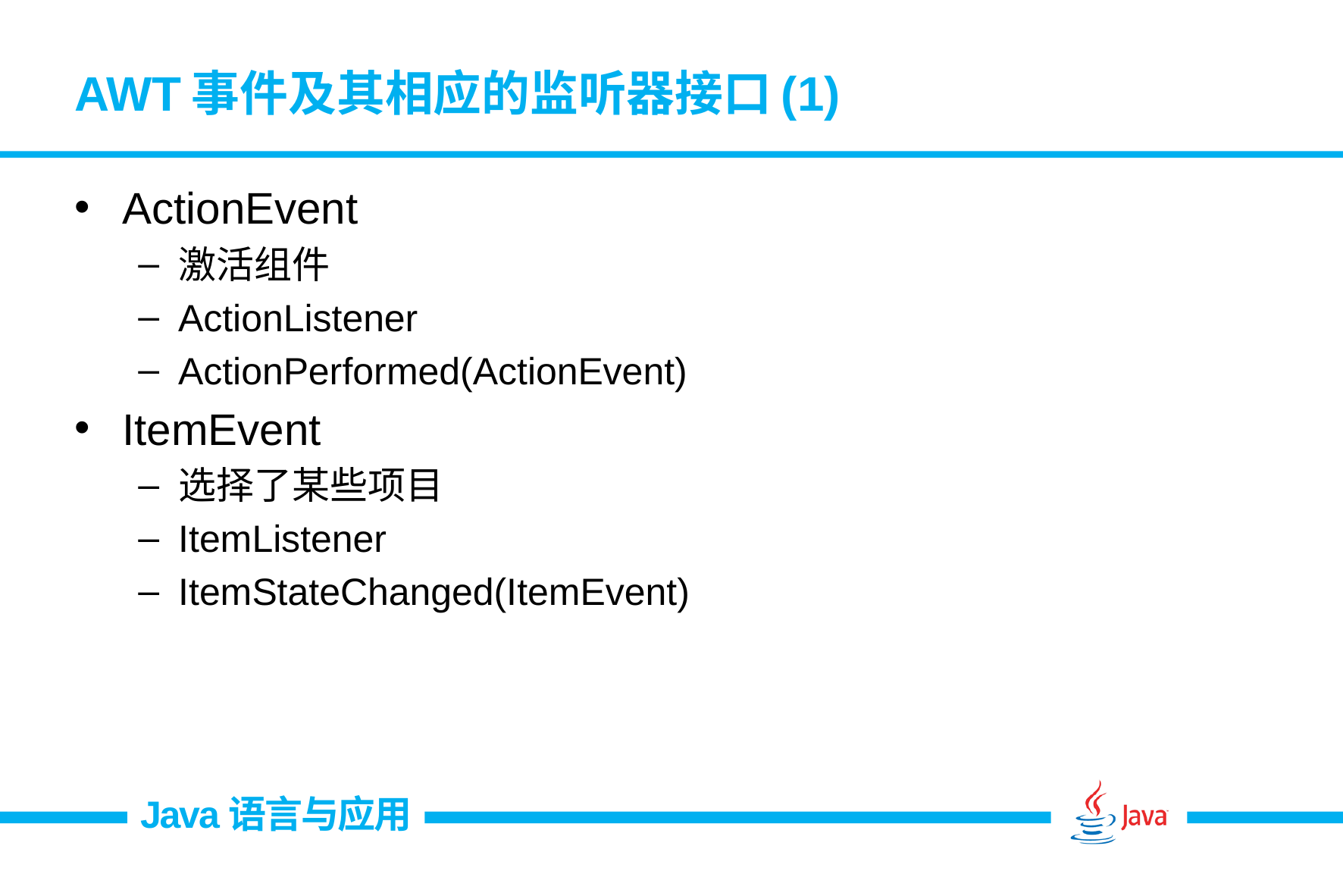

# AWT事件及其相应的监听器接口(1)
ActionEvent
激活组件
ActionListener
ActionPerformed(ActionEvent)
ItemEvent
选择了某些项目
ItemListener
ItemStateChanged(ItemEvent)